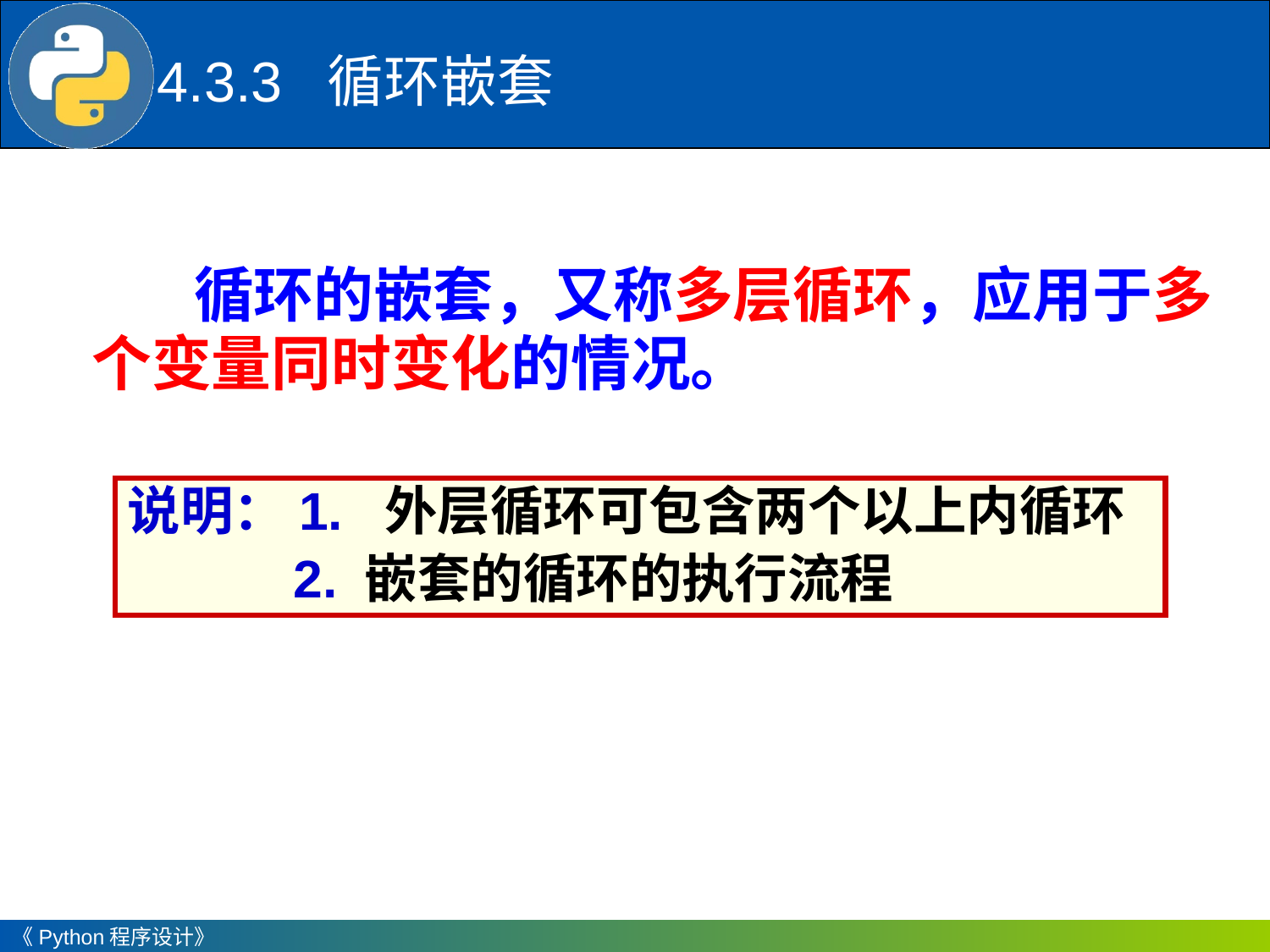

4.3.3  循环嵌套
          循环的嵌套，又称多层循环，应用于多个变量同时变化的情况。
说明：1.  外层循环可包含两个以上内循环
       2. 嵌套的循环的执行流程